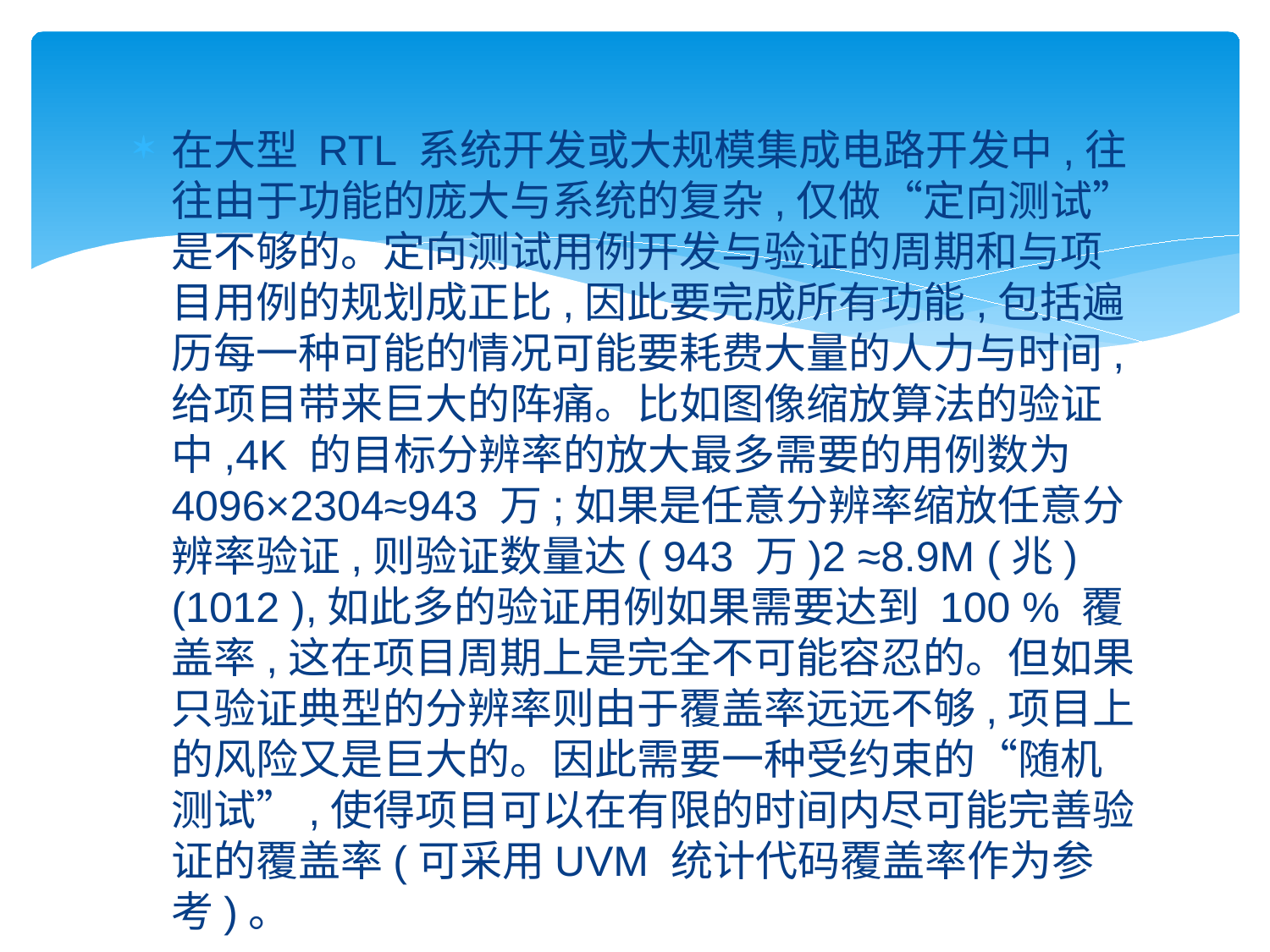

#
在大型 RTL 系统开发或大规模集成电路开发中,往往由于功能的庞大与系统的复杂,仅做“定向测试”是不够的。定向测试用例开发与验证的周期和与项目用例的规划成正比,因此要完成所有功能,包括遍历每一种可能的情况可能要耗费大量的人力与时间,给项目带来巨大的阵痛。比如图像缩放算法的验证中,4K 的目标分辨率的放大最多需要的用例数为 4096×2304≈943 万;如果是任意分辨率缩放任意分辨率验证,则验证数量达( 943 万)2 ≈8.9M (兆)(1012 ),如此多的验证用例如果需要达到 100 % 覆盖率,这在项目周期上是完全不可能容忍的。但如果只验证典型的分辨率则由于覆盖率远远不够,项目上的风险又是巨大的。因此需要一种受约束的“随机测试”,使得项目可以在有限的时间内尽可能完善验证的覆盖率(可采用UVM 统计代码覆盖率作为参考)。